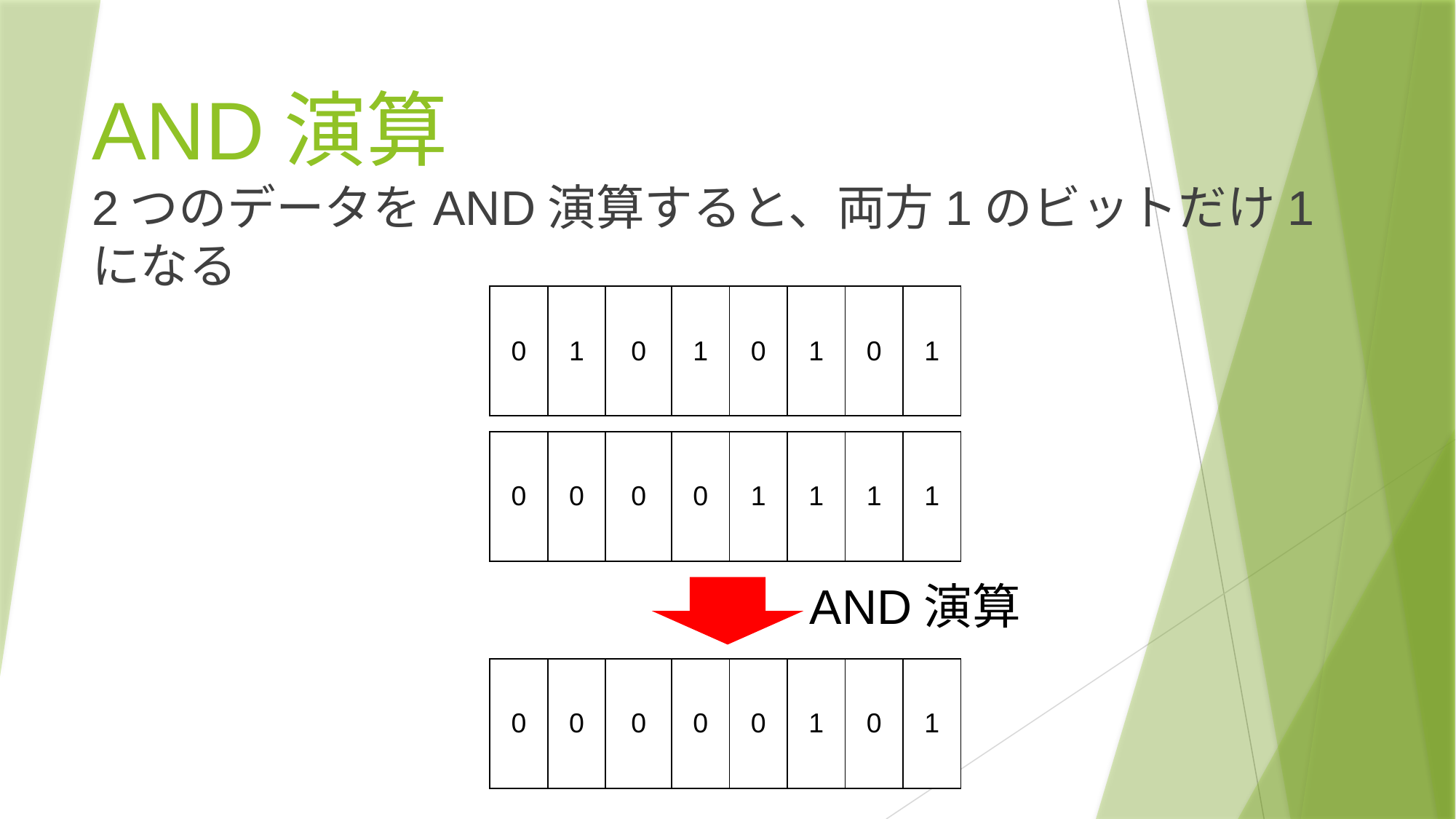

# AND演算
2つのデータをAND演算すると、両方1のビットだけ1になる
| 0 | 1 | 0 | 1 | 0 | 1 | 0 | 1 |
| --- | --- | --- | --- | --- | --- | --- | --- |
| 0 | 0 | 0 | 0 | 1 | 1 | 1 | 1 |
| --- | --- | --- | --- | --- | --- | --- | --- |
AND演算

| 0 | 0 | 0 | 0 | 0 | 1 | 0 | 1 |
| --- | --- | --- | --- | --- | --- | --- | --- |